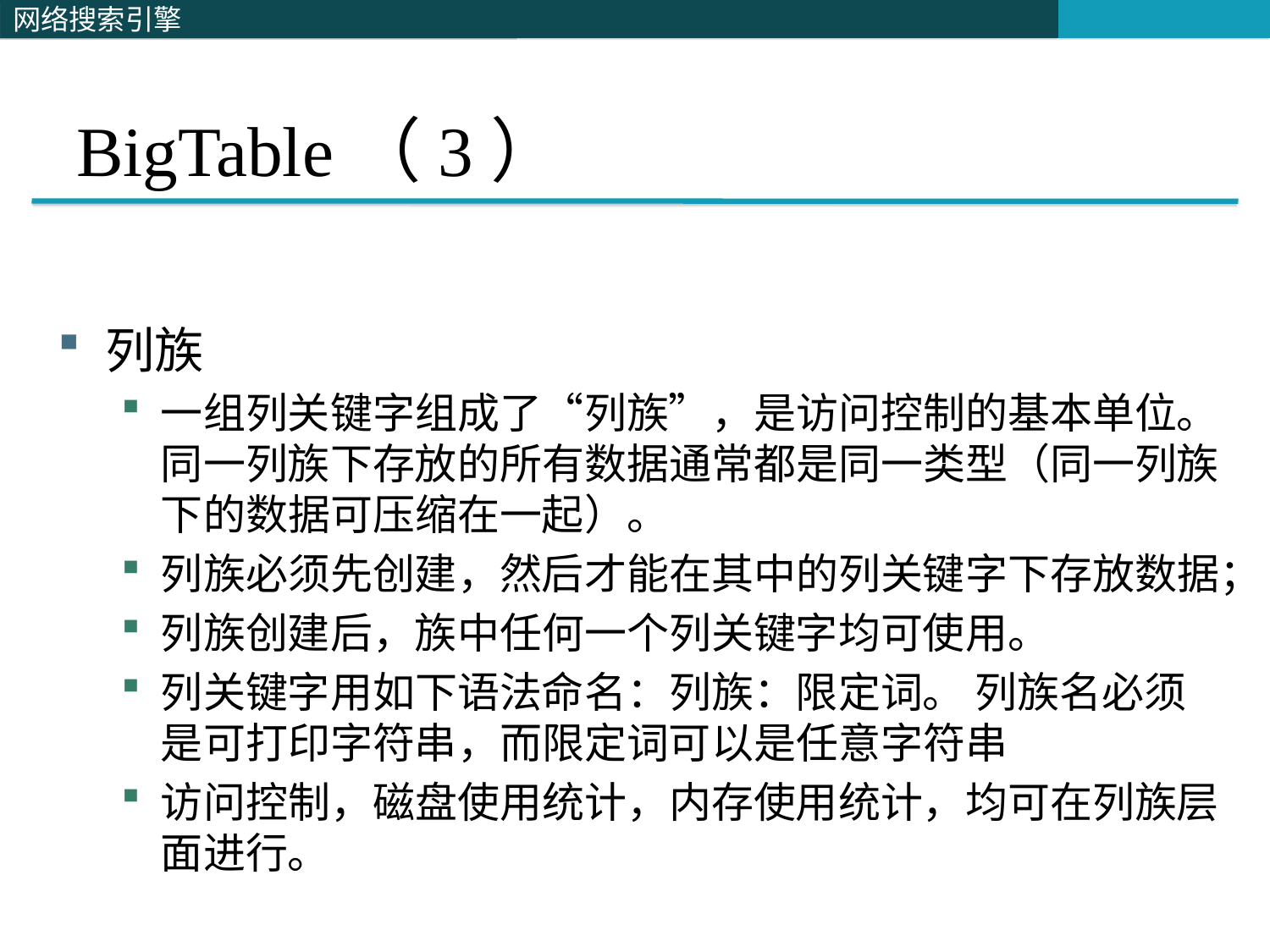

# BigTable（3）
列族
一组列关键字组成了“列族”，是访问控制的基本单位。同一列族下存放的所有数据通常都是同一类型（同一列族下的数据可压缩在一起）。
列族必须先创建，然后才能在其中的列关键字下存放数据；
列族创建后，族中任何一个列关键字均可使用。
列关键字用如下语法命名：列族：限定词。 列族名必须是可打印字符串，而限定词可以是任意字符串
访问控制，磁盘使用统计，内存使用统计，均可在列族层面进行。
75